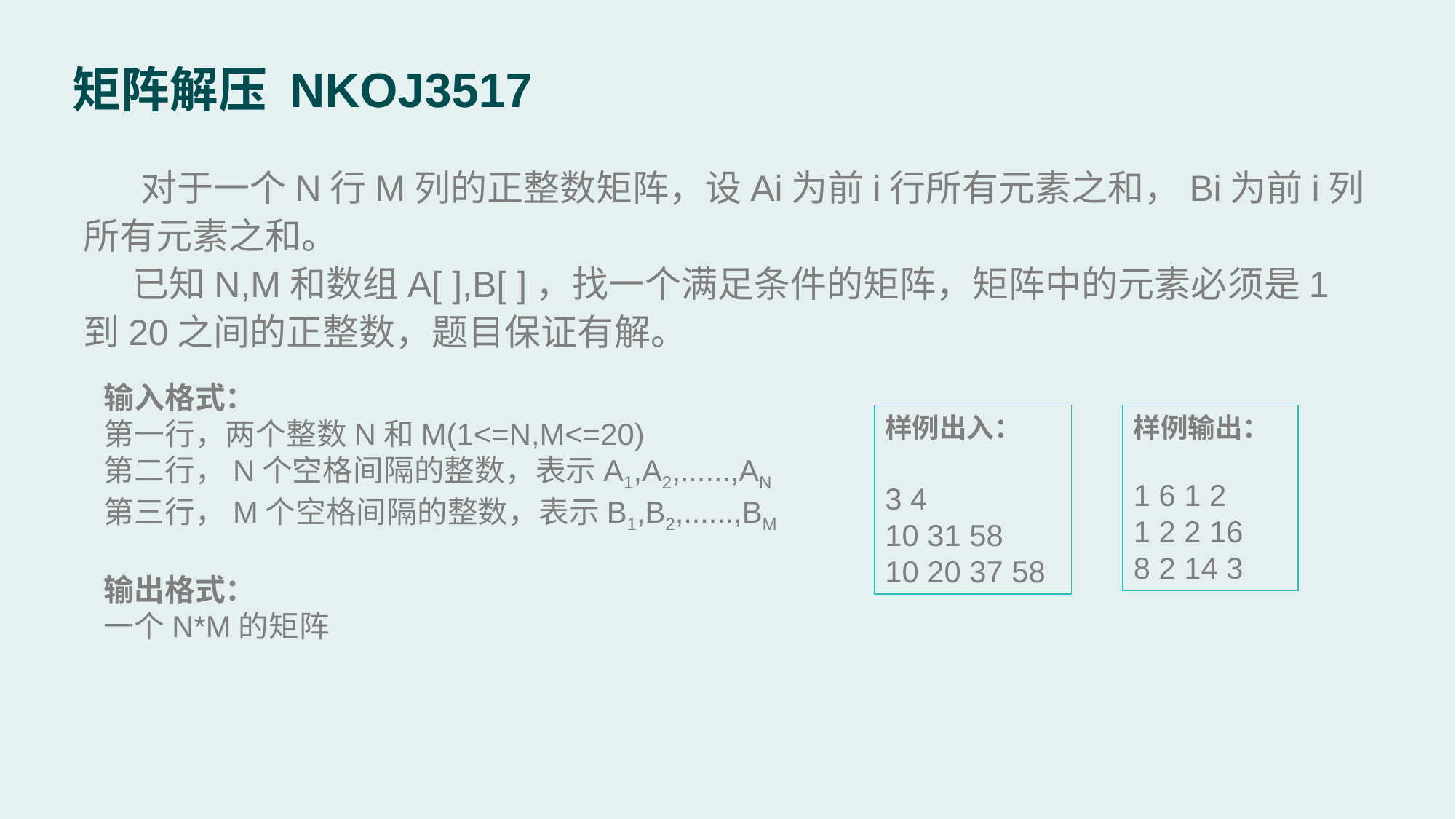

矩阵解压 NKOJ3517
      对于一个N行M列的正整数矩阵，设Ai为前i行所有元素之和，Bi为前i列所有元素之和。
     已知N,M和数组A[ ],B[ ]，找一个满足条件的矩阵，矩阵中的元素必须是1到20之间的正整数，题目保证有解。
输入格式：
第一行，两个整数N和M(1<=N,M<=20)
第二行，N个空格间隔的整数，表示A1,A2,......,AN
第三行，M个空格间隔的整数，表示B1,B2,......,BM
输出格式：
一个N*M的矩阵
样例出入：
3 4
10 31 58
10 20 37 58
样例输出：
1 6 1 2
1 2 2 16
8 2 14 3